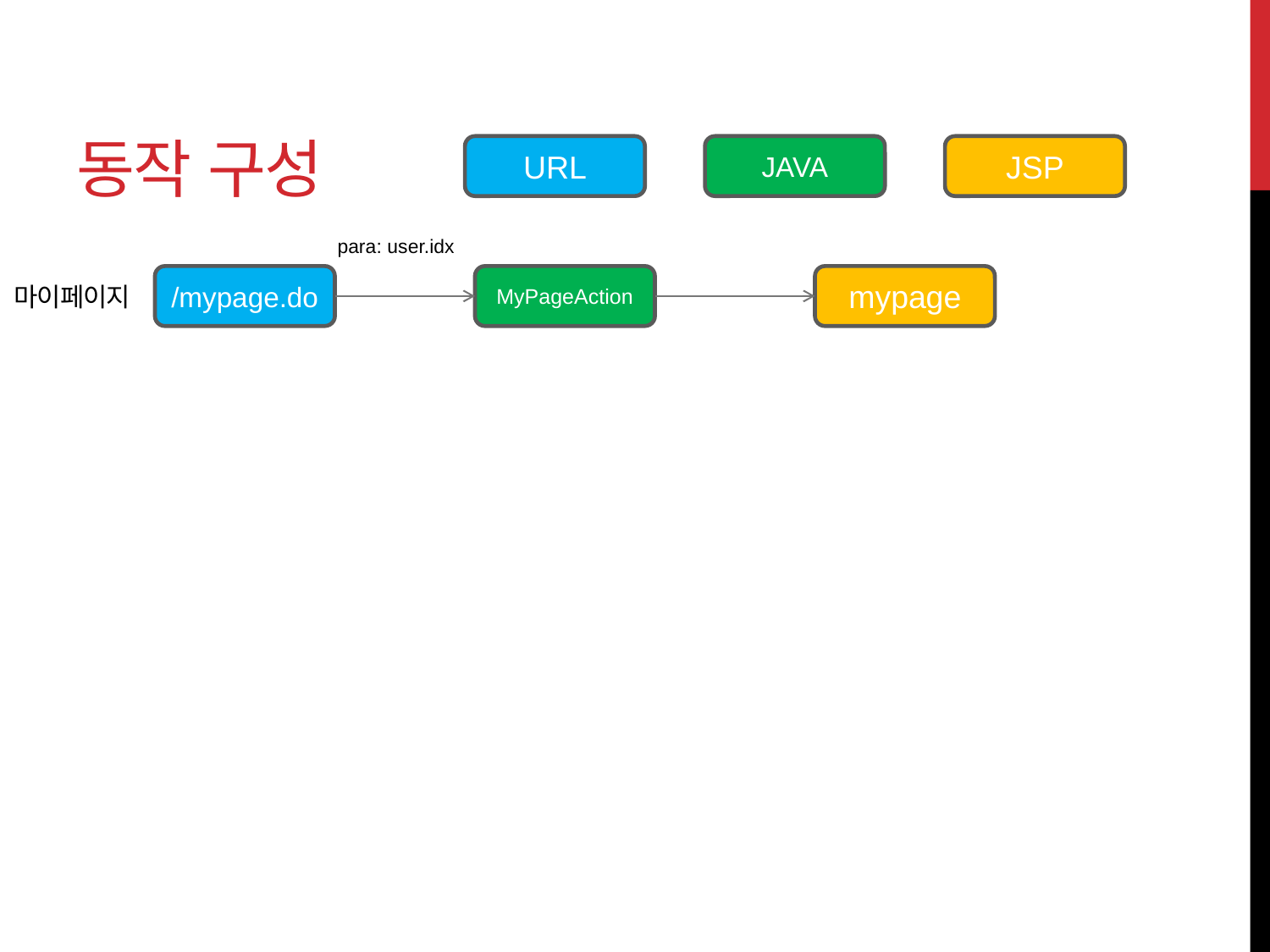

# 동작 구성
URL
JAVA
JSP
para: user.idx

마이페이지
/mypage.do
MyPageAction
mypage